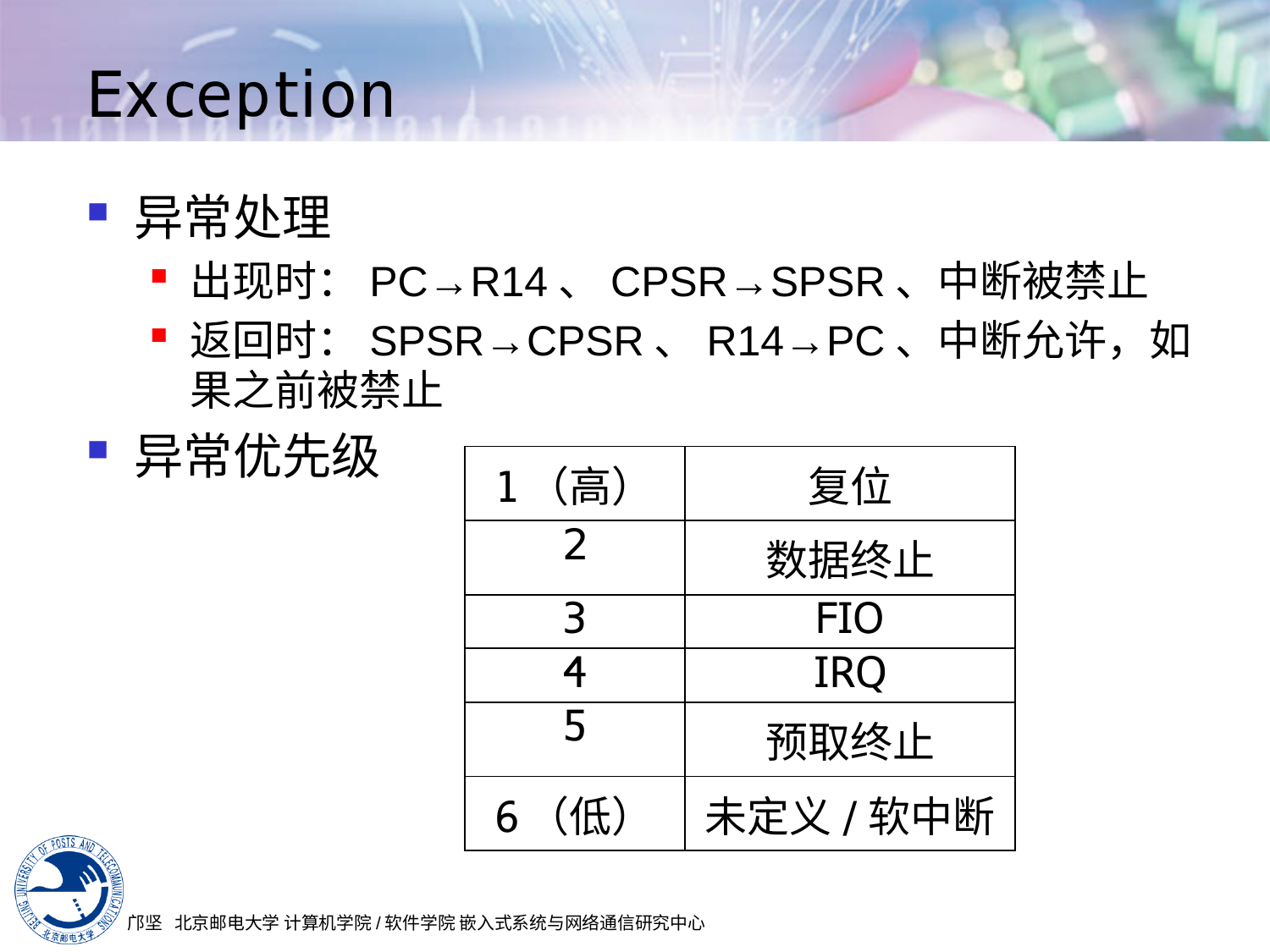

# Exception
异常处理
出现时：PC→R14、CPSR→SPSR、中断被禁止
返回时：SPSR→CPSR、R14→PC、中断允许，如果之前被禁止
异常优先级

| 1（高） | 复位 |
| --- | --- |
| 2 | 数据终止 |
| 3 | FIO |
| 4 | IRQ |
| 5 | 预取终止 |
| 6（低） | 未定义/软中断 |